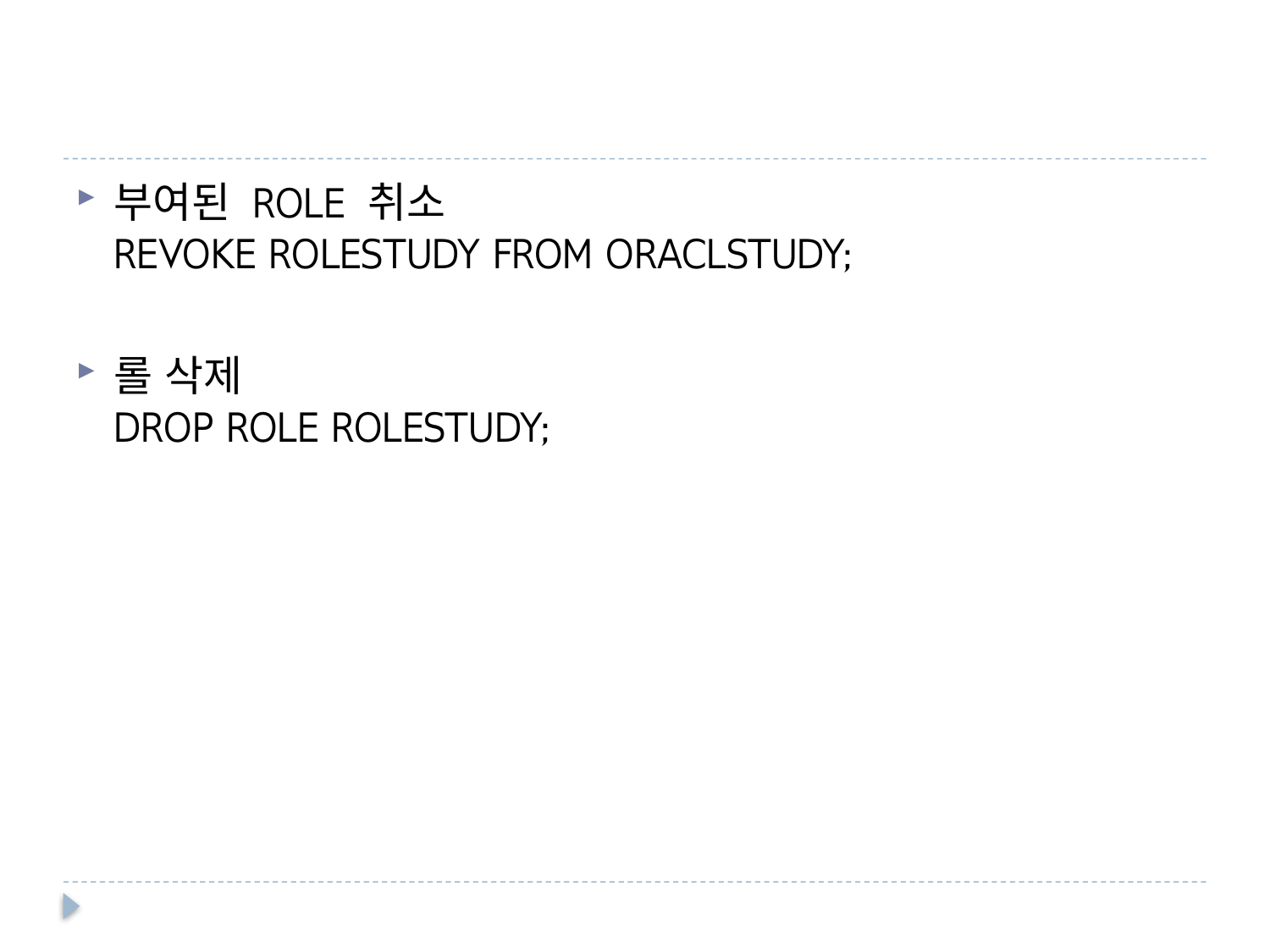

#
부여된 ROLE 취소
REVOKE ROLESTUDY FROM ORACLSTUDY;

롤 삭제
DROP ROLE ROLESTUDY;